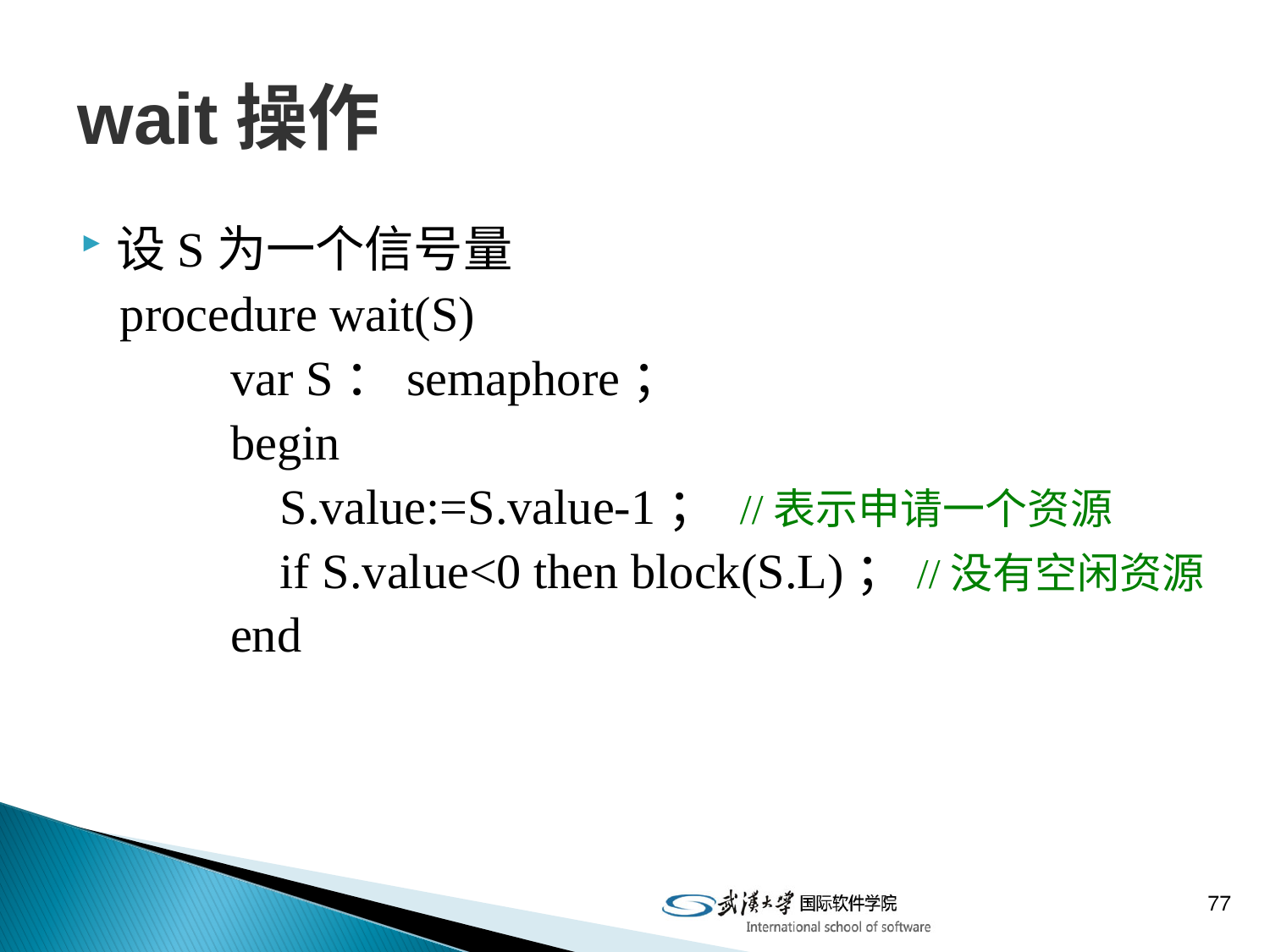

# wait操作
设S为一个信号量
procedure wait(S)
　　var S：semaphore；
　　begin
　　　S.value:=S.value-1； //表示申请一个资源
　　　if S.value<0 then block(S.L)；//没有空闲资源
　　end